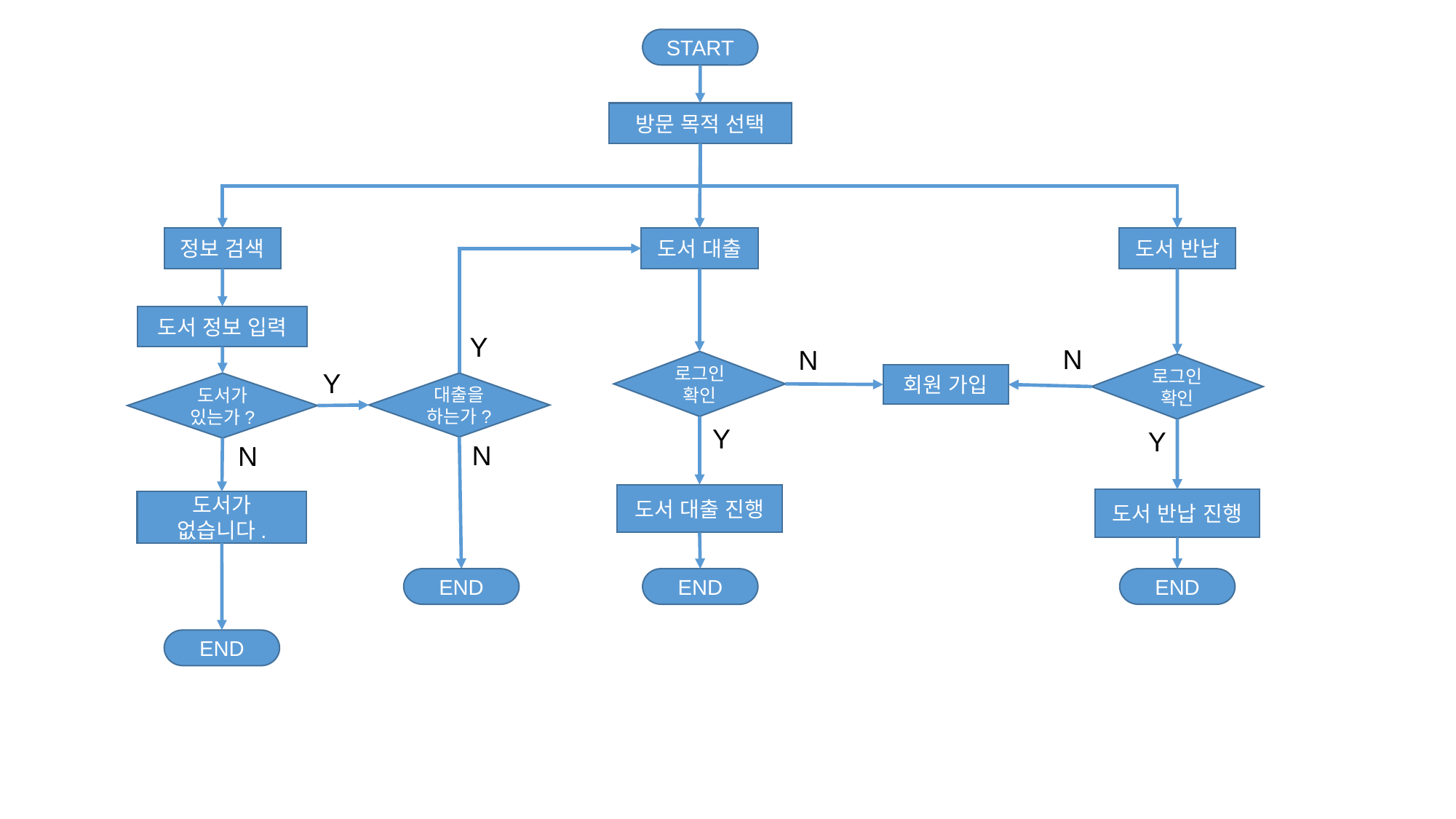

START
방문 목적 선택
정보 검색
도서 대출
도서 반납
도서 정보 입력
Y
N
N
로그인 확인
로그인 확인
Y
회원 가입
도서가 있는가?
대출을
하는가?
Y
Y
N
N
도서 대출 진행
도서 반납 진행
도서가
없습니다.
END
END
END
END